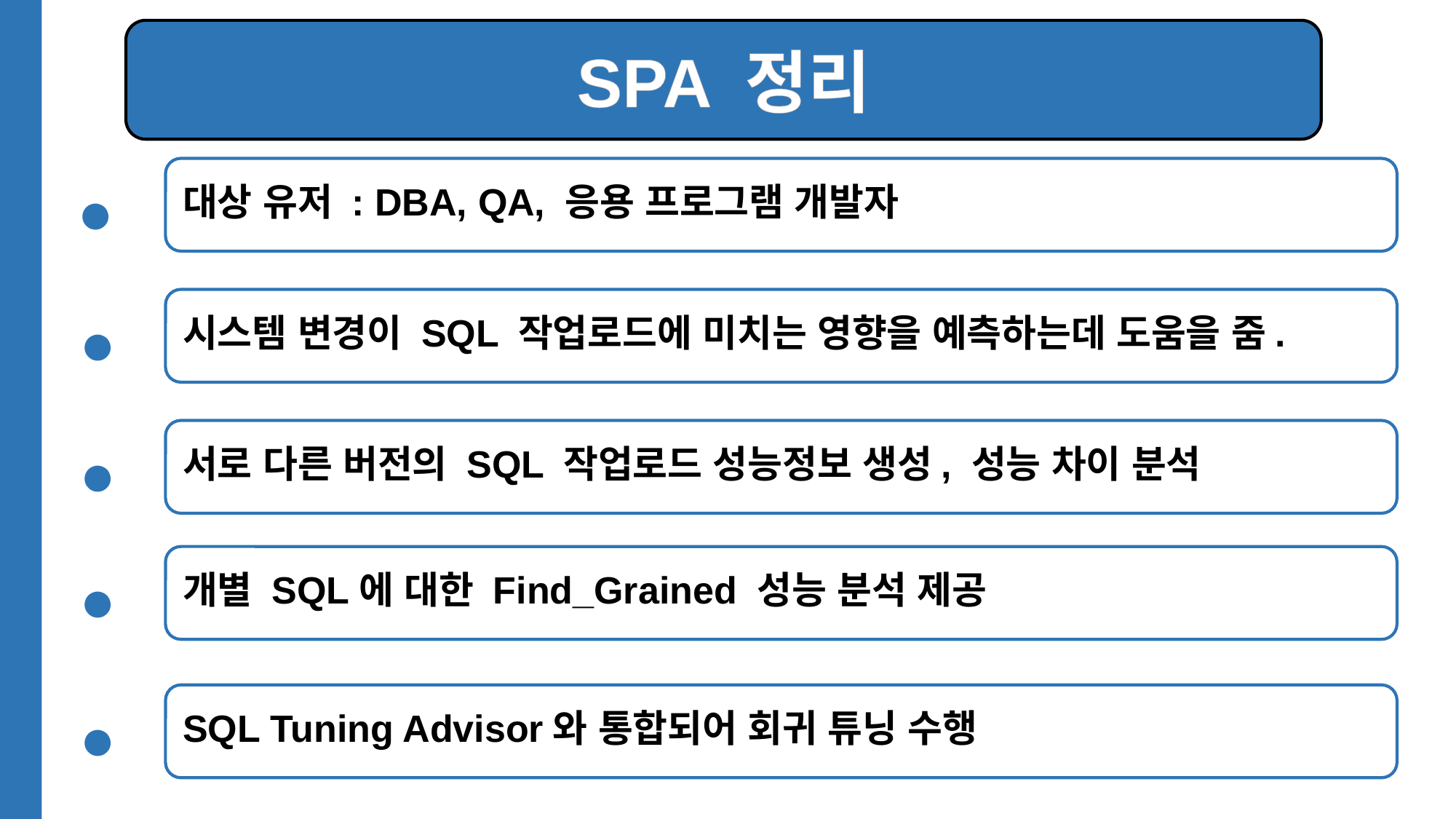

SPA 정리
●
대상 유저 : DBA, QA, 응용 프로그램 개발자
●
시스템 변경이 SQL 작업로드에 미치는 영향을 예측하는데 도움을 줌.
●
서로 다른 버전의 SQL 작업로드 성능정보 생성, 성능 차이 분석
●
개별 SQL에 대한 Find_Grained 성능 분석 제공
●
SQL Tuning Advisor와 통합되어 회귀 튜닝 수행